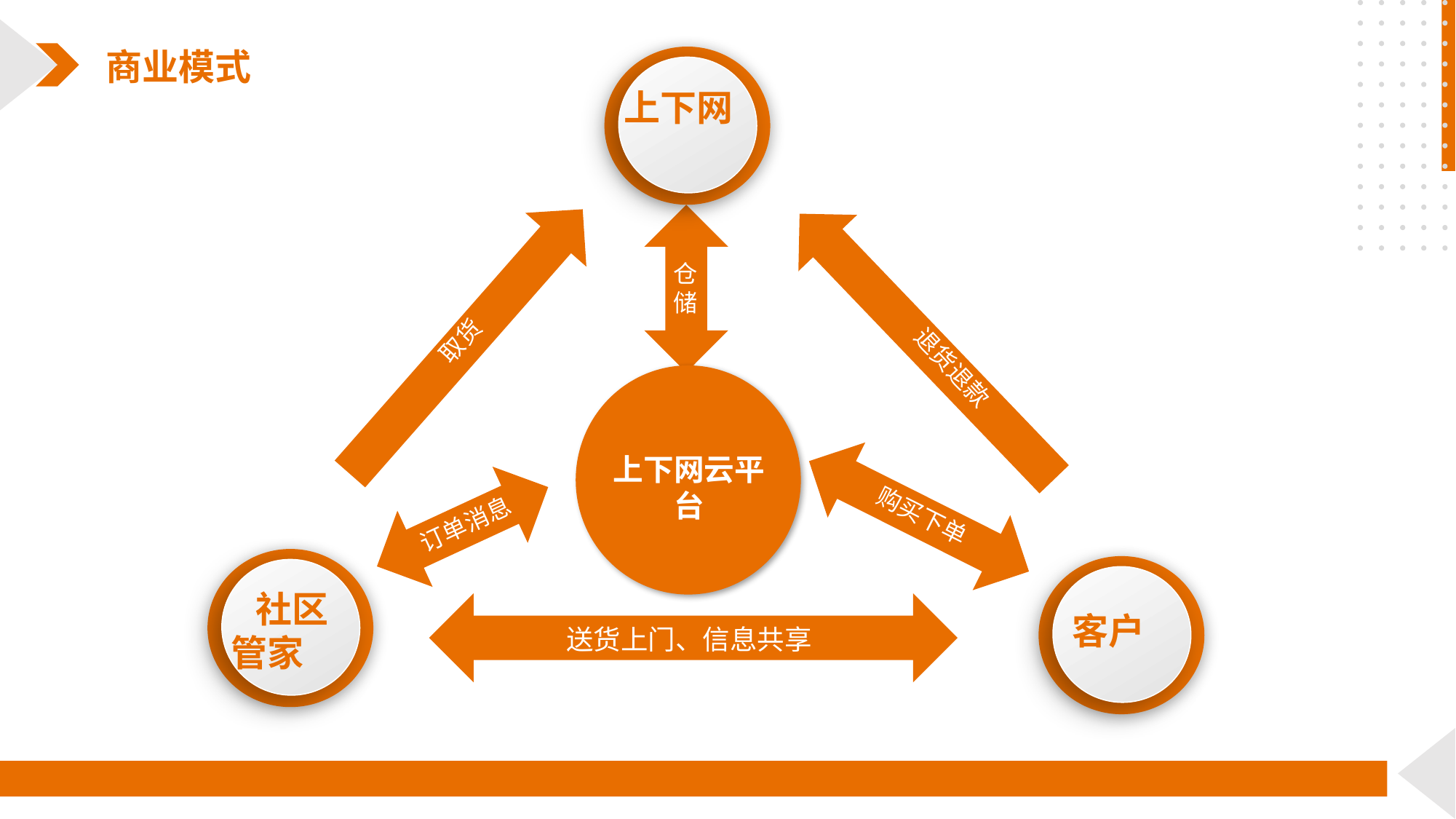

商业模式

上下网

仓储
取货
退货退款

上下网云平台

购买下单
订单消息

社区
管家

客户

送货上门、信息共享